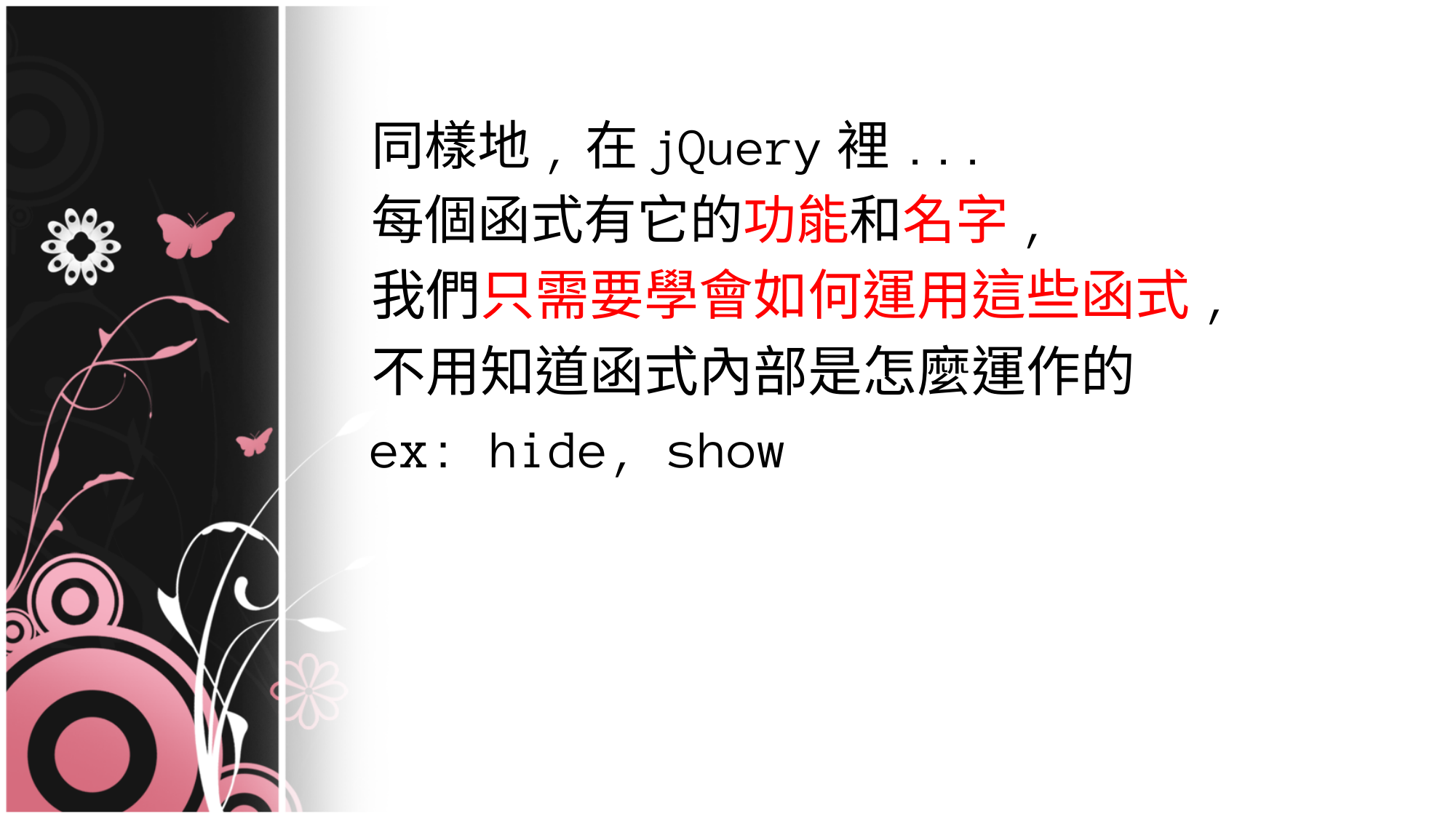

同樣地,在jQuery裡...
每個函式有它的功能和名字,
我們只需要學會如何運用這些函式,
不用知道函式內部是怎麼運作的
ex: hide, show